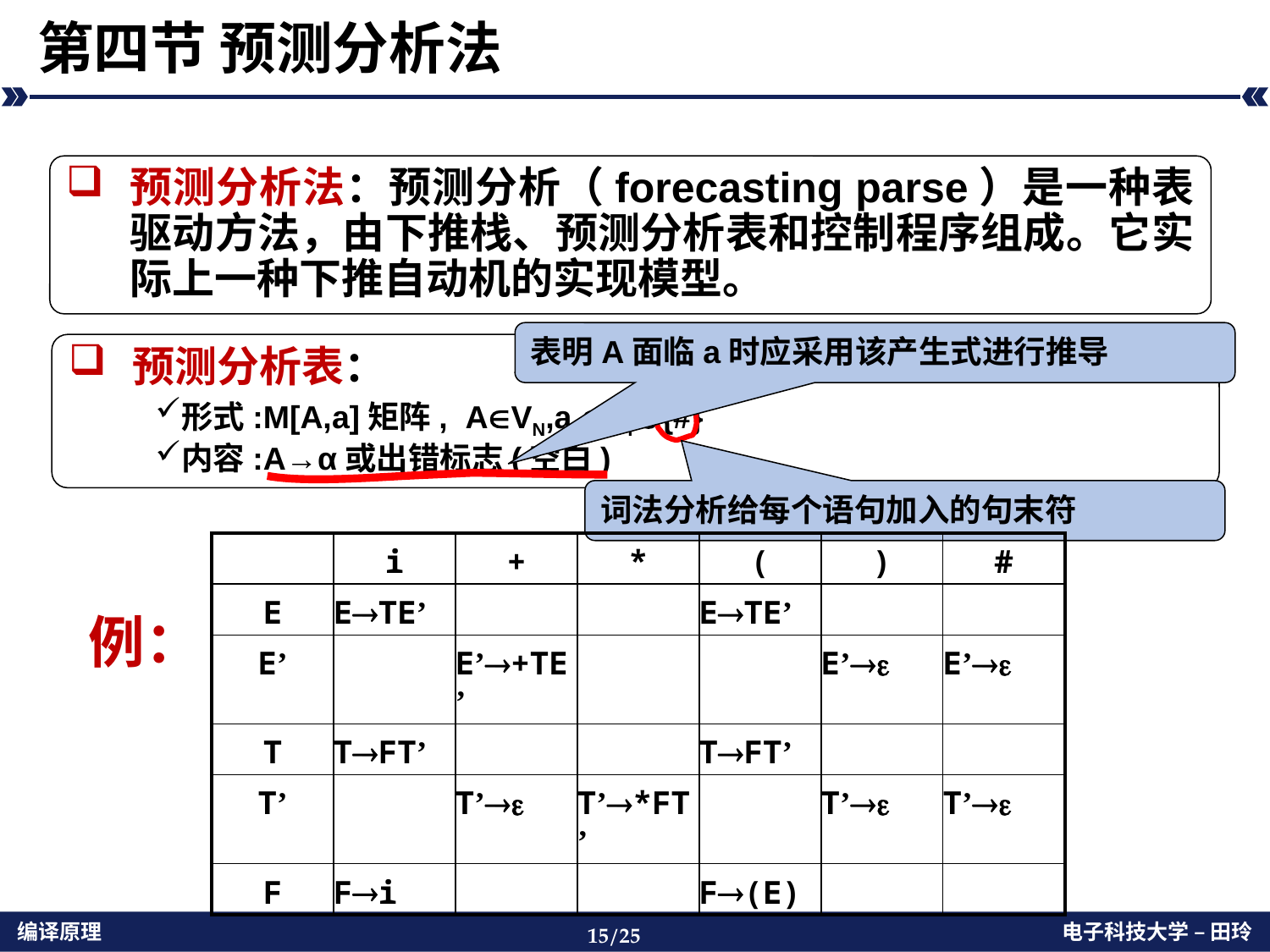

# 第四节 预测分析法
预测分析法：预测分析（forecasting parse）是一种表驱动方法，由下推栈、预测分析表和控制程序组成。它实际上一种下推自动机的实现模型。
表明A面临a时应采用该产生式进行推导
预测分析表：
形式:M[A,a]矩阵,  A∈VN,a ∈VT∪{#}
内容:A→α或出错标志(空白)

词法分析给每个语句加入的句末符
|  | i | + | \* | ( | ) | # |
| --- | --- | --- | --- | --- | --- | --- |
| E | E→TE’ |  |  | E→TE’ |  |  |
| E’ |  | E’→+TE’ |  |  | E’→ε | E’→ε |
| T | T→FT’ |  |  | T→FT’ |  |  |
| T’ |  | T’→ε | T’→\*FT’ |  | T’→ε | T’→ε |
| F | F→i |  |  | F→(E) |  |  |
例：